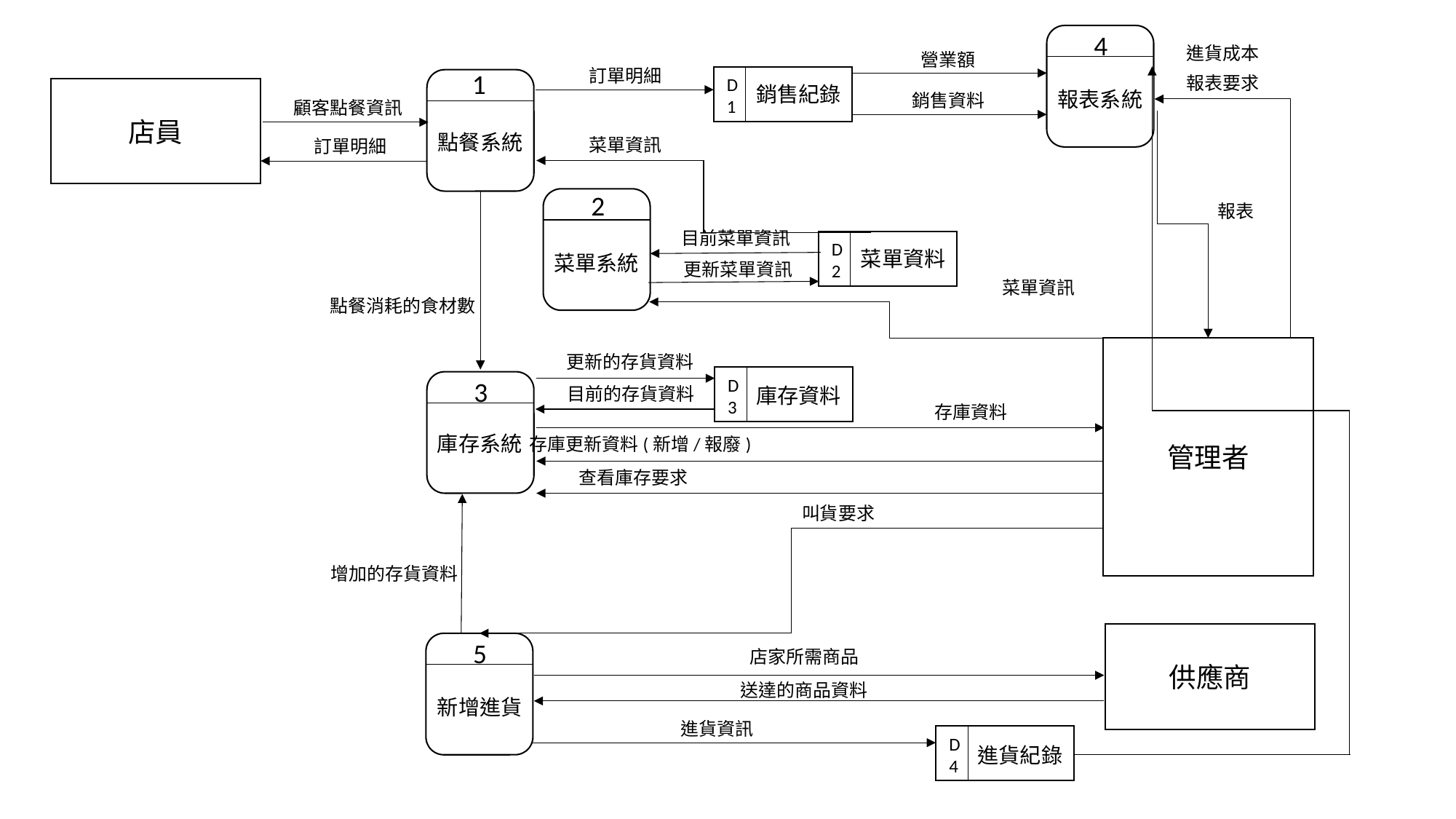

4

進貨成本
營業額
訂單明細
1
報表要求

D1

銷售紀錄
店員
報表系統
銷售資料
顧客點餐資訊
點餐系統
菜單資訊
訂單明細
2

報表
目前菜單資訊

D2
菜單資料
菜單系統
更新菜單資訊
菜單資訊
點餐消耗的食材數
管理者
更新的存貨資料

D3
3

目前的存貨資料
庫存資料
存庫資料
庫存系統
存庫更新資料(新增/報廢)
查看庫存要求
叫貨要求
增加的存貨資料
供應商
5

店家所需商品
送達的商品資料
新增進貨
進貨資訊

D4
進貨紀錄